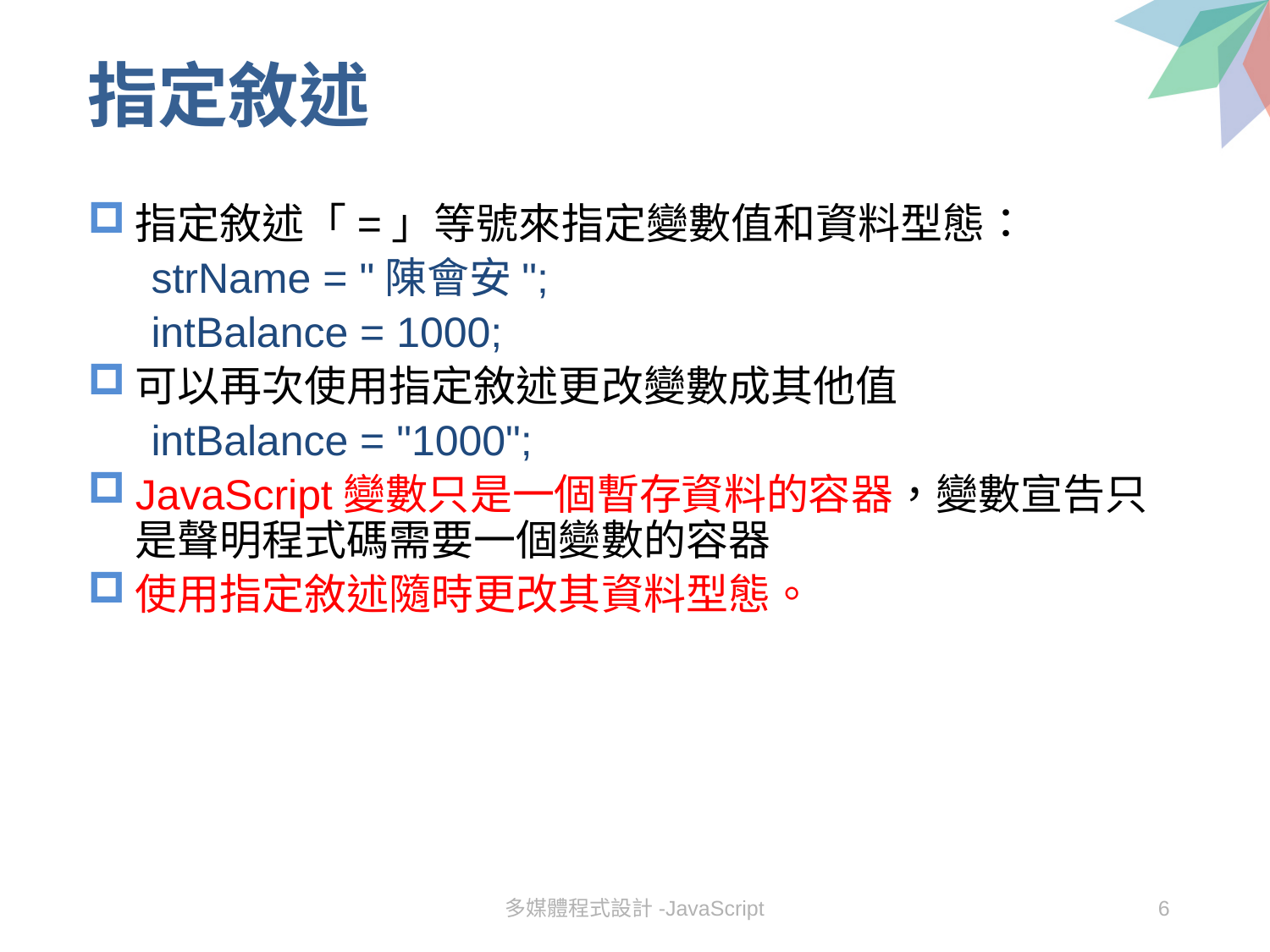

# 指定敘述
指定敘述「=」等號來指定變數值和資料型態：
strName = "陳會安";
intBalance = 1000;
可以再次使用指定敘述更改變數成其他值
intBalance = "1000";
JavaScript變數只是一個暫存資料的容器，變數宣告只是聲明程式碼需要一個變數的容器
使用指定敘述隨時更改其資料型態。
多媒體程式設計-JavaScript
6